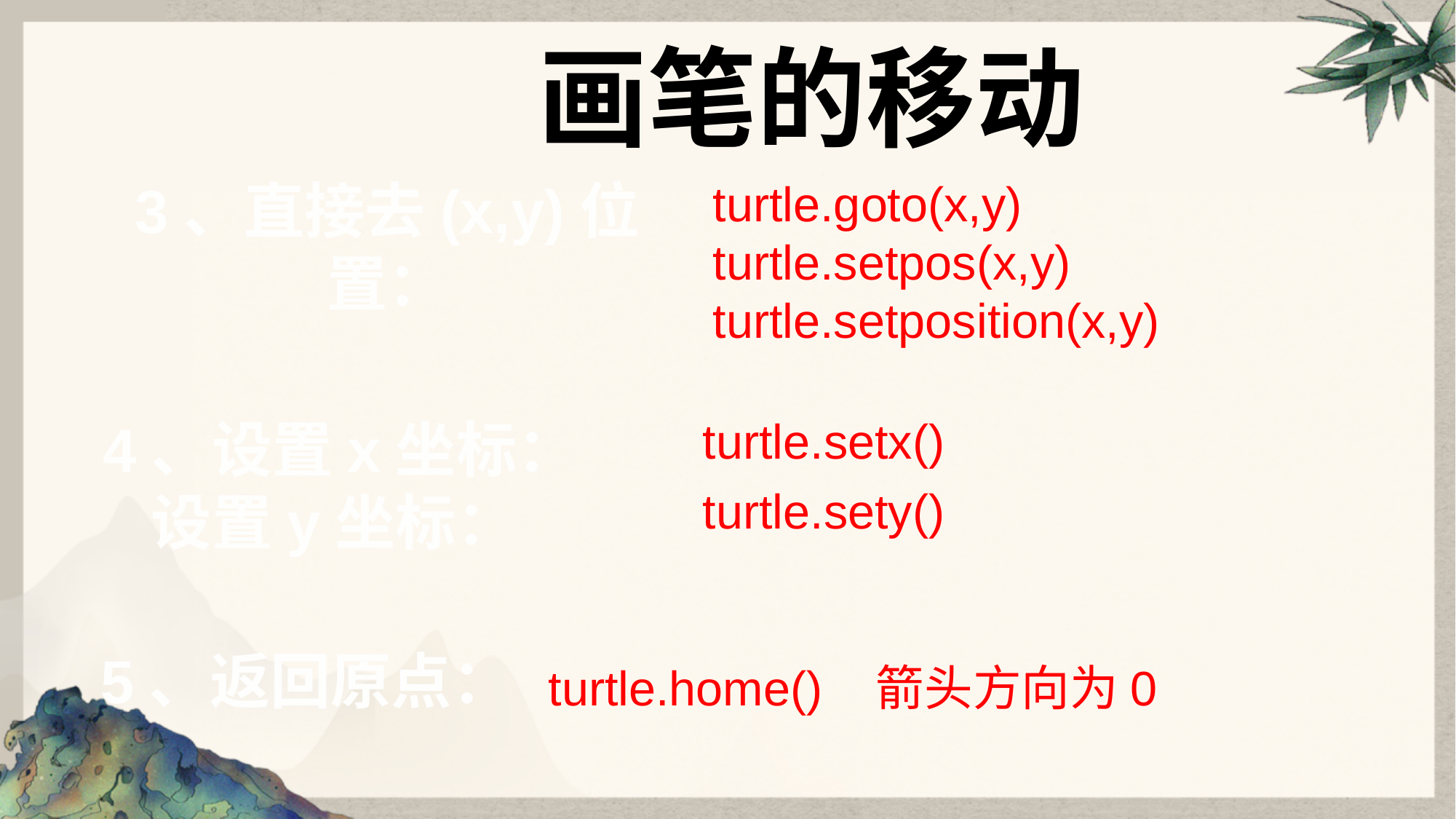

画笔的移动
3、直接去(x,y)位置：
turtle.goto(x,y)
turtle.setpos(x,y)
turtle.setposition(x,y)
turtle.setx()
4、设置x坐标：
设置y坐标：
turtle.sety()
5、返回原点：
turtle.home()	箭头方向为0